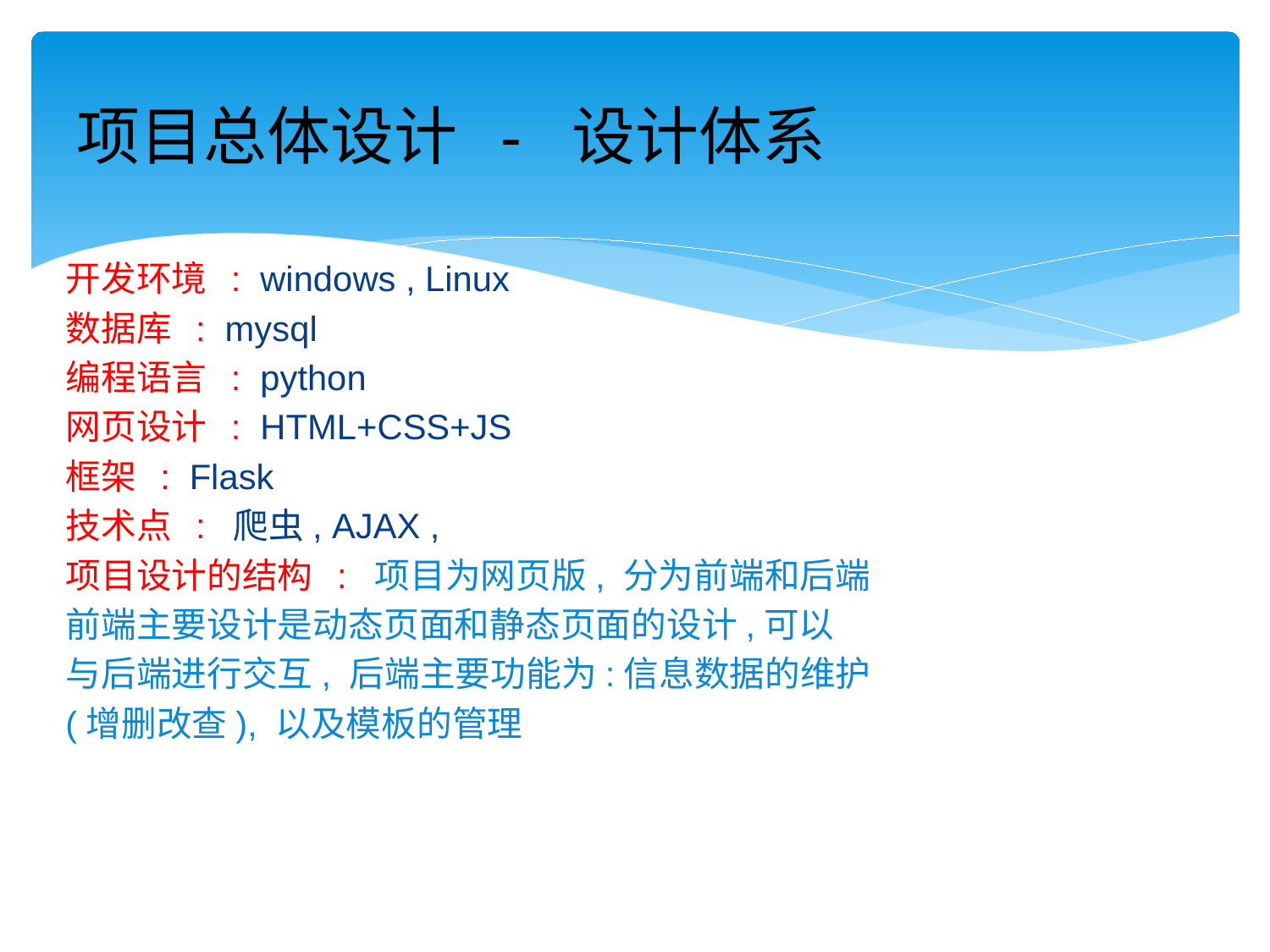

# 项目总体设计  -  设计体系
开发环境  :  windows , Linux
数据库  :  mysql
编程语言  :  python
网页设计  :  HTML+CSS+JS
框架  :  Flask
技术点  :  爬虫, AJAX ,
项目设计的结构  :  项目为网页版, 分为前端和后端
前端主要设计是动态页面和静态页面的设计,可以
与后端进行交互, 后端主要功能为:信息数据的维护
(增删改查), 以及模板的管理